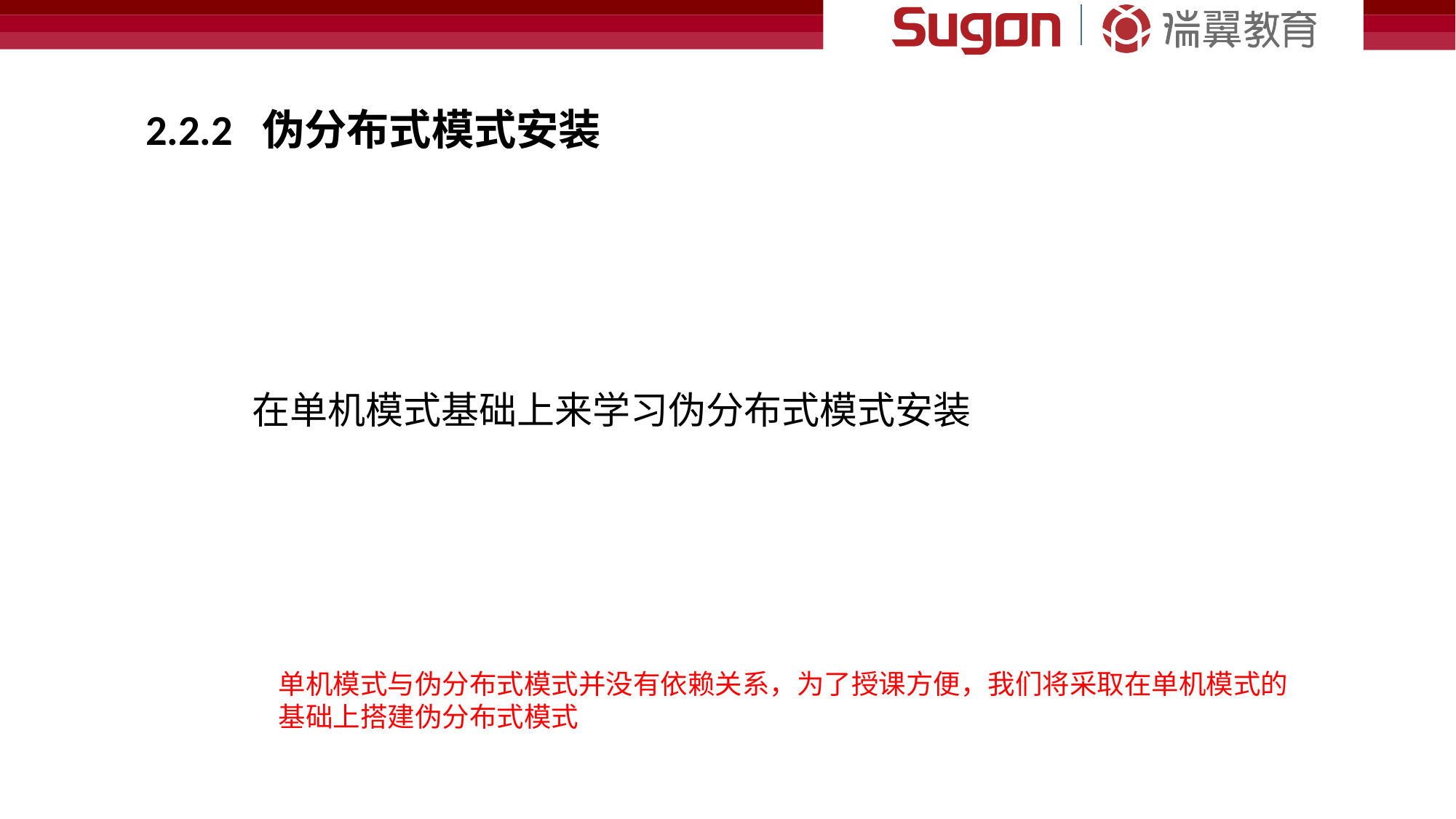

2.2.2  伪分布式模式安装
在单机模式基础上来学习伪分布式模式安装
单机模式与伪分布式模式并没有依赖关系，为了授课方便，我们将采取在单机模式的基础上搭建伪分布式模式